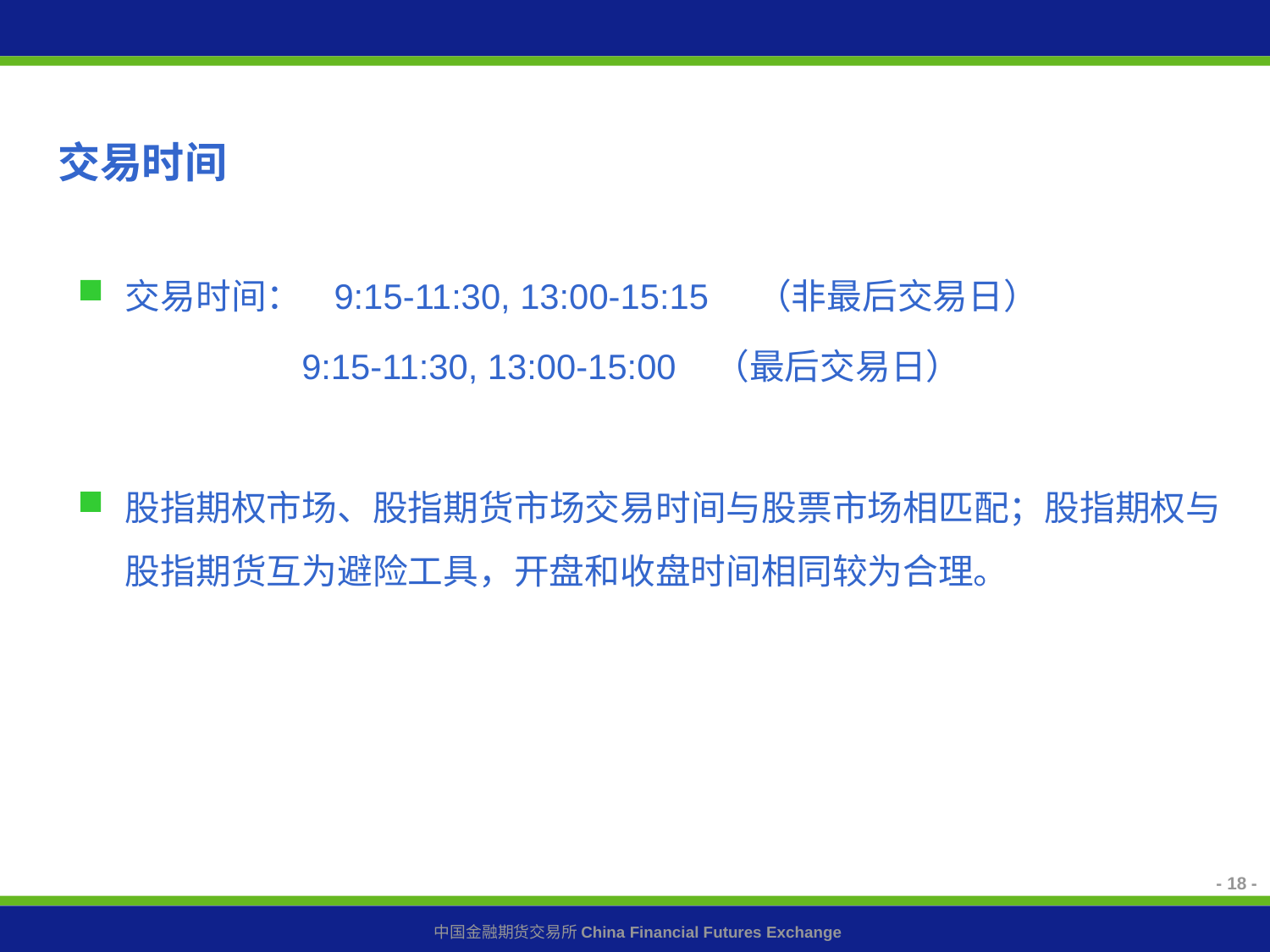

# 交易时间
交易时间：   9:15-11:30, 13:00-15:15    （非最后交易日）
                       9:15-11:30, 13:00-15:00   （最后交易日）

股指期权市场、股指期货市场交易时间与股票市场相匹配；股指期权与股指期货互为避险工具，开盘和收盘时间相同较为合理。

- 18 -